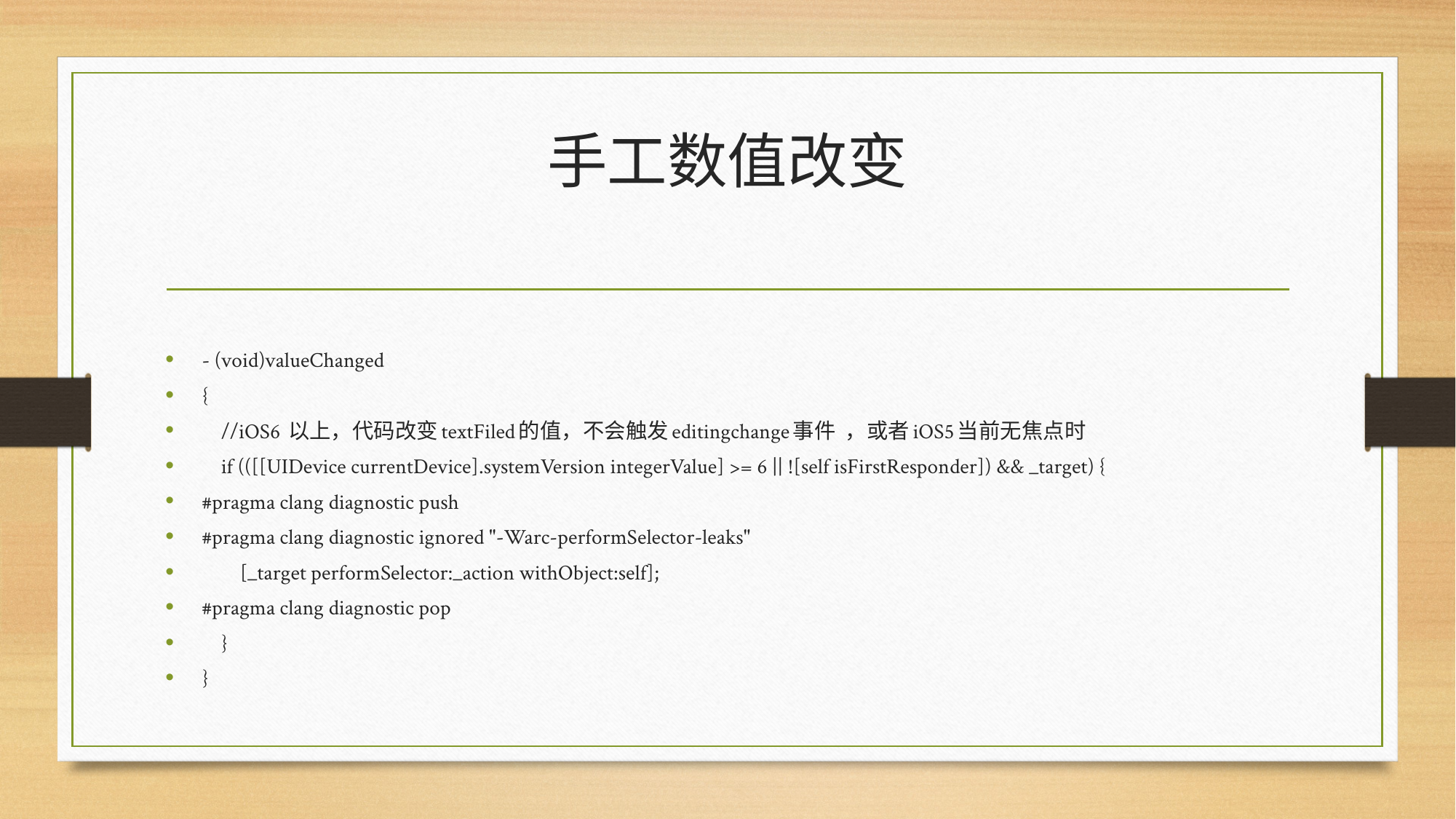

# 手工数值改变

- (void)valueChanged
{
    //iOS6 以上，代码改变textFiled的值，不会触发editingchange事件  ，或者iOS5当前无焦点时
    if (([[UIDevice currentDevice].systemVersion integerValue] >= 6 || ![self isFirstResponder]) && _target) {
#pragma clang diagnostic push
#pragma clang diagnostic ignored "-Warc-performSelector-leaks"
        [_target performSelector:_action withObject:self];
#pragma clang diagnostic pop
    }
}